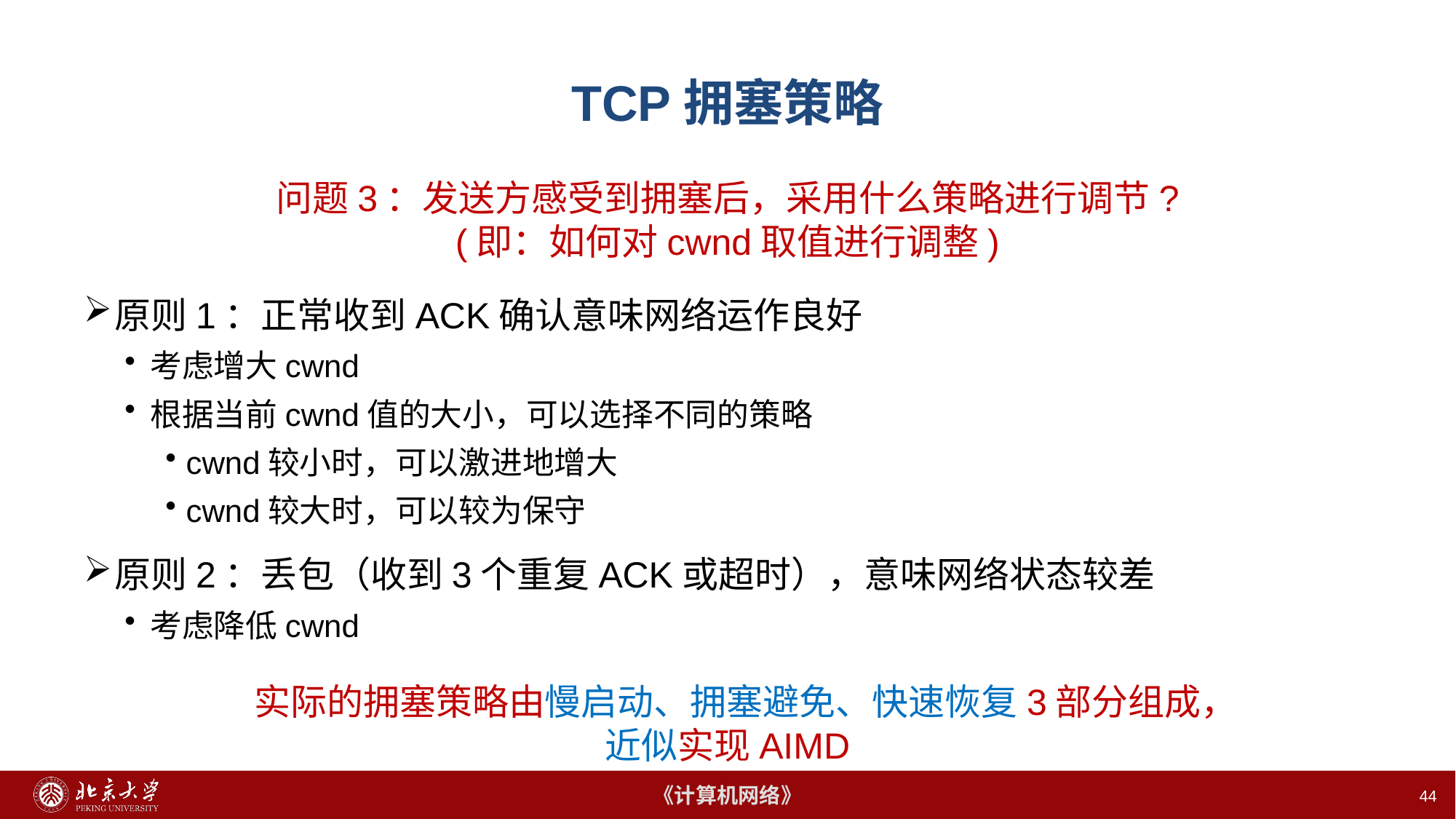

# TCP拥塞策略
问题3：发送方感受到拥塞后，采用什么策略进行调节?
(即：如何对cwnd取值进行调整)
原则1：正常收到ACK确认意味网络运作良好
考虑增大cwnd
根据当前cwnd值的大小，可以选择不同的策略
cwnd较小时，可以激进地增大
cwnd较大时，可以较为保守
原则2：丢包（收到3个重复ACK或超时），意味网络状态较差
考虑降低cwnd

实际的拥塞策略由慢启动、拥塞避免、快速恢复3部分组成，
近似实现AIMD
44